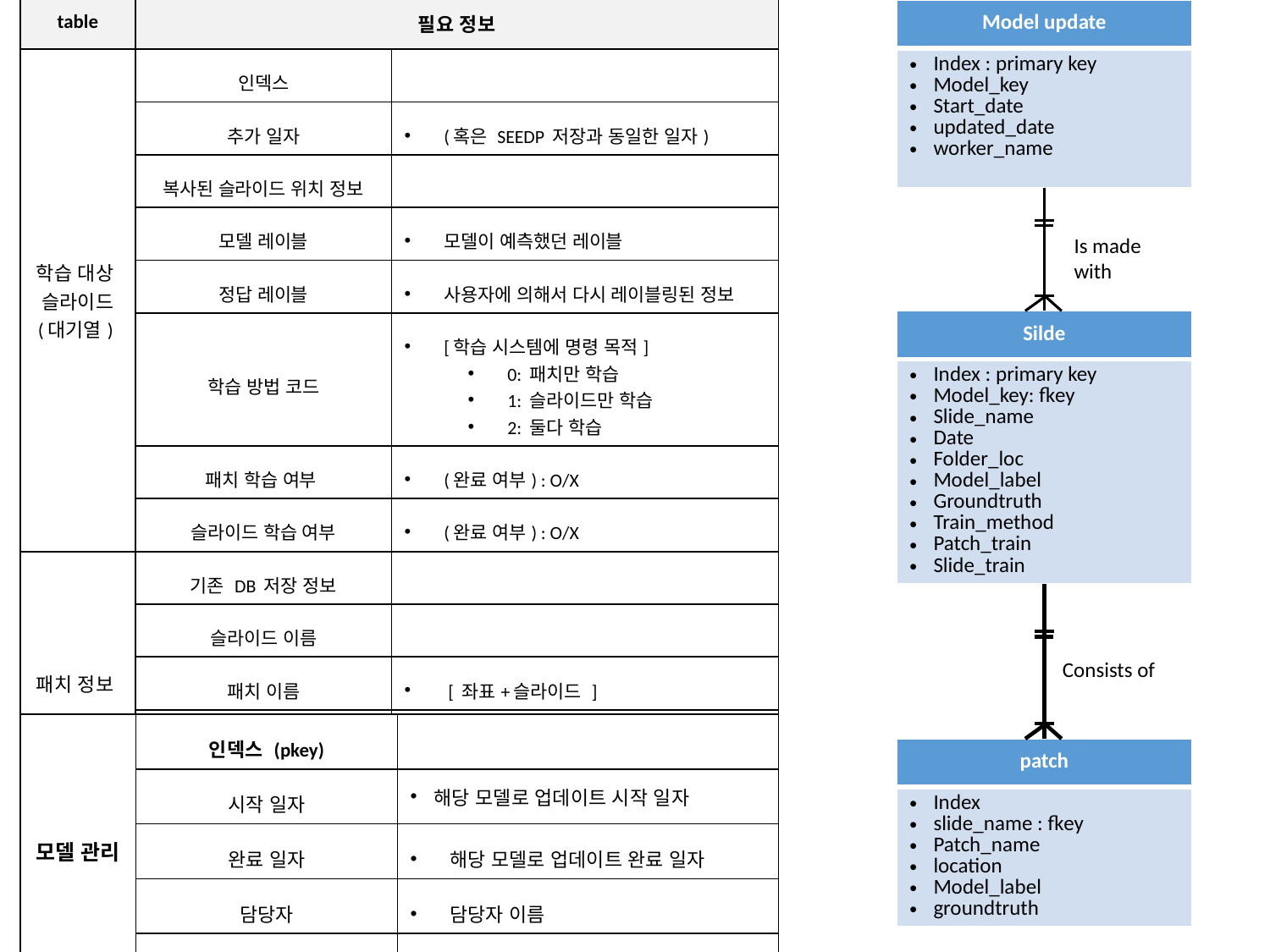

| Model update |
| --- |
| Index : primary key Model\_key Start\_date updated\_date worker\_name |
| table | 필요 정보 |  |
| --- | --- | --- |
| 학습 대상 슬라이드 (대기열) | 인덱스 |  |
|  | 추가 일자 | (혹은 SEEDP 저장과 동일한 일자) |
|  | 복사된 슬라이드 위치 정보 |  |
|  | 모델 레이블 | 모델이 예측했던 레이블 |
|  | 정답 레이블 | 사용자에 의해서 다시 레이블링된 정보 |
|  | 학습 방법 코드 | [학습 시스템에 명령 목적] 0: 패치만 학습 1: 슬라이드만 학습 2: 둘다 학습 |
|  | 패치 학습 여부 | (완료 여부) : O/X |
|  | 슬라이드 학습 여부 | (완료 여부) : O/X |
| 패치 정보 | 기존 DB 저장 정보 |  |
|  | 슬라이드 이름 |  |
|  | 패치 이름 | [ 좌표+슬라이드 ] |
|  | 기존 레이블 | [모델\_기록 보존용] |
|  | 정답 레이블 | [변경되야할 레이블 정보] |
Is made with
| Silde |
| --- |
| Index : primary key Model\_key: fkey Slide\_name Date Folder\_loc Model\_label Groundtruth Train\_method Patch\_train Slide\_train |
Consists of
| 모델 관리 | 인덱스 (pkey) |  |
| --- | --- | --- |
|  | 시작 일자 | 해당 모델로 업데이트 시작 일자 |
|  | 완료 일자 | 해당 모델로 업데이트 완료 일자 |
|  | 담당자 | 담당자 이름 |
|  | 모델 정보 | Git, 모델 정보 |
| patch |
| --- |
| Index slide\_name : fkey Patch\_name location Model\_label groundtruth |